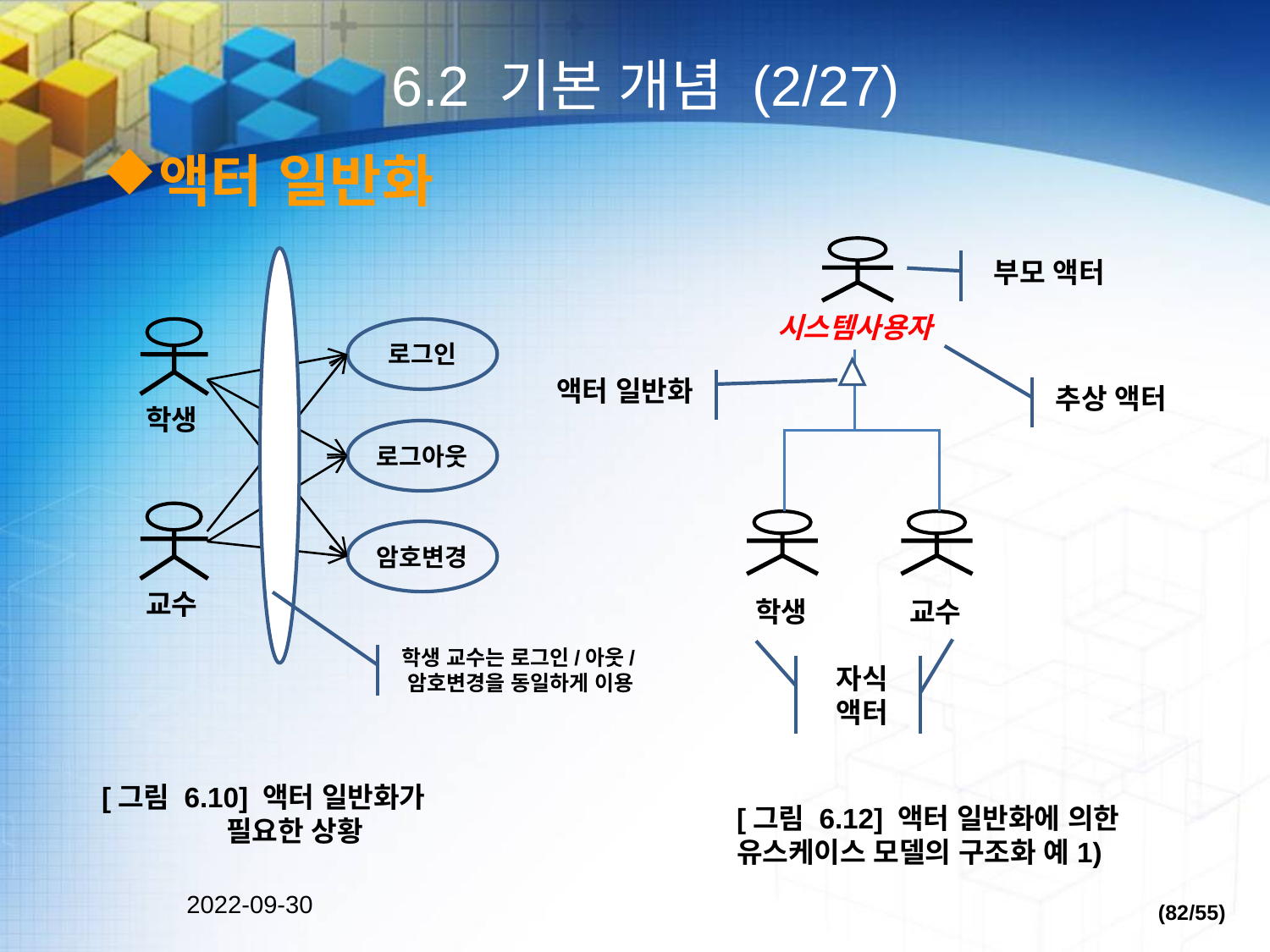

# 6.2 기본 개념 (2/27)
액터 일반화

부모 액터
시스템사용자

로그인

액터 일반화
추상 액터
학생
로그아웃

암호변경
교수
학생
교수

자식
액터
학생 교수는 로그인/아웃/암호변경을 동일하게 이용
[그림 6.10] 액터 일반화가
               필요한 상황
[그림 6.12] 액터 일반화에 의한
유스케이스 모델의 구조화 예1)
(82/55)
2022-09-30